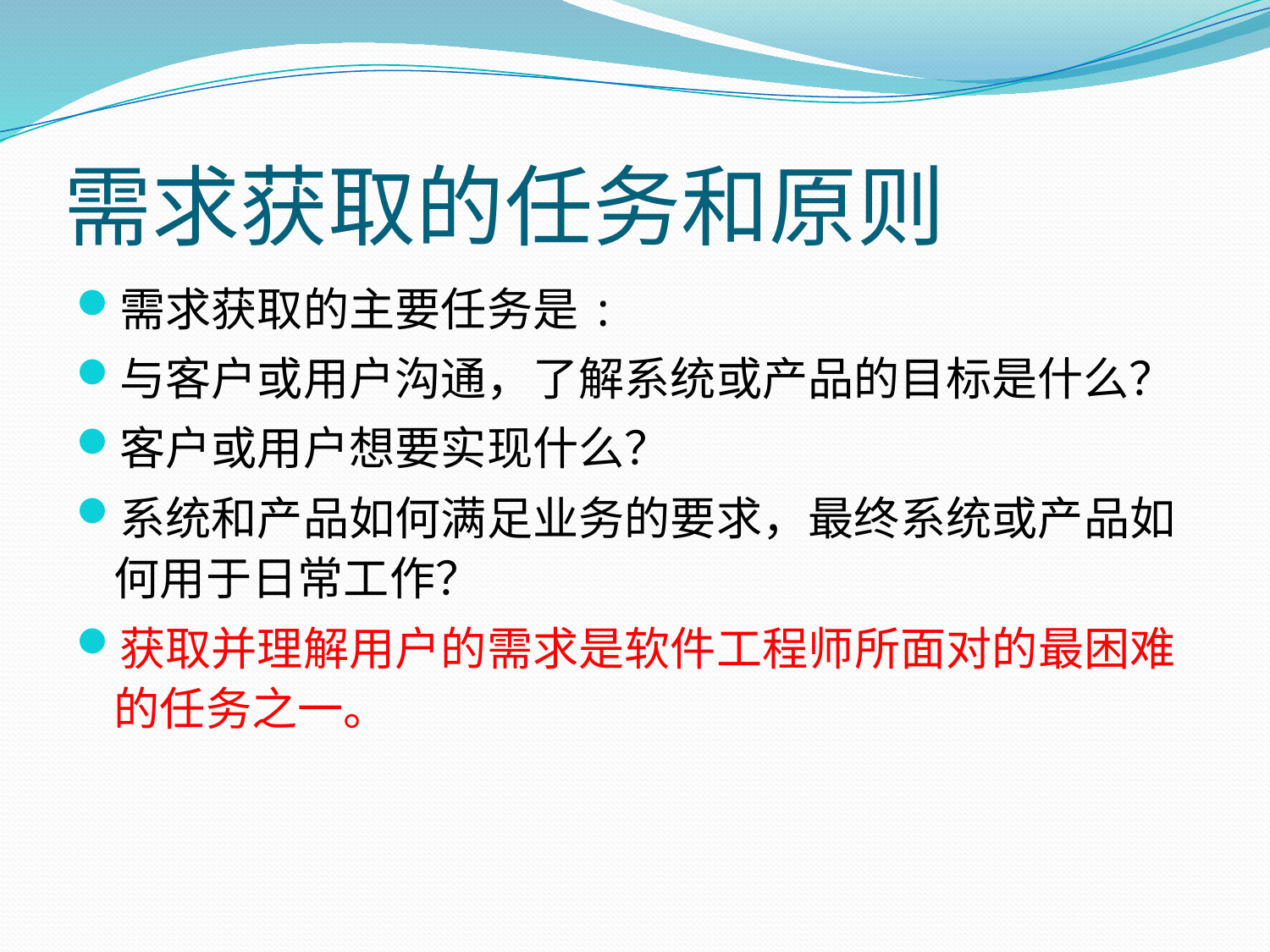

# 需求获取的任务和原则
需求获取的主要任务是:
与客户或用户沟通，了解系统或产品的目标是什么？
客户或用户想要实现什么？
系统和产品如何满足业务的要求，最终系统或产品如何用于日常工作？
获取并理解用户的需求是软件工程师所面对的最困难的任务之一。